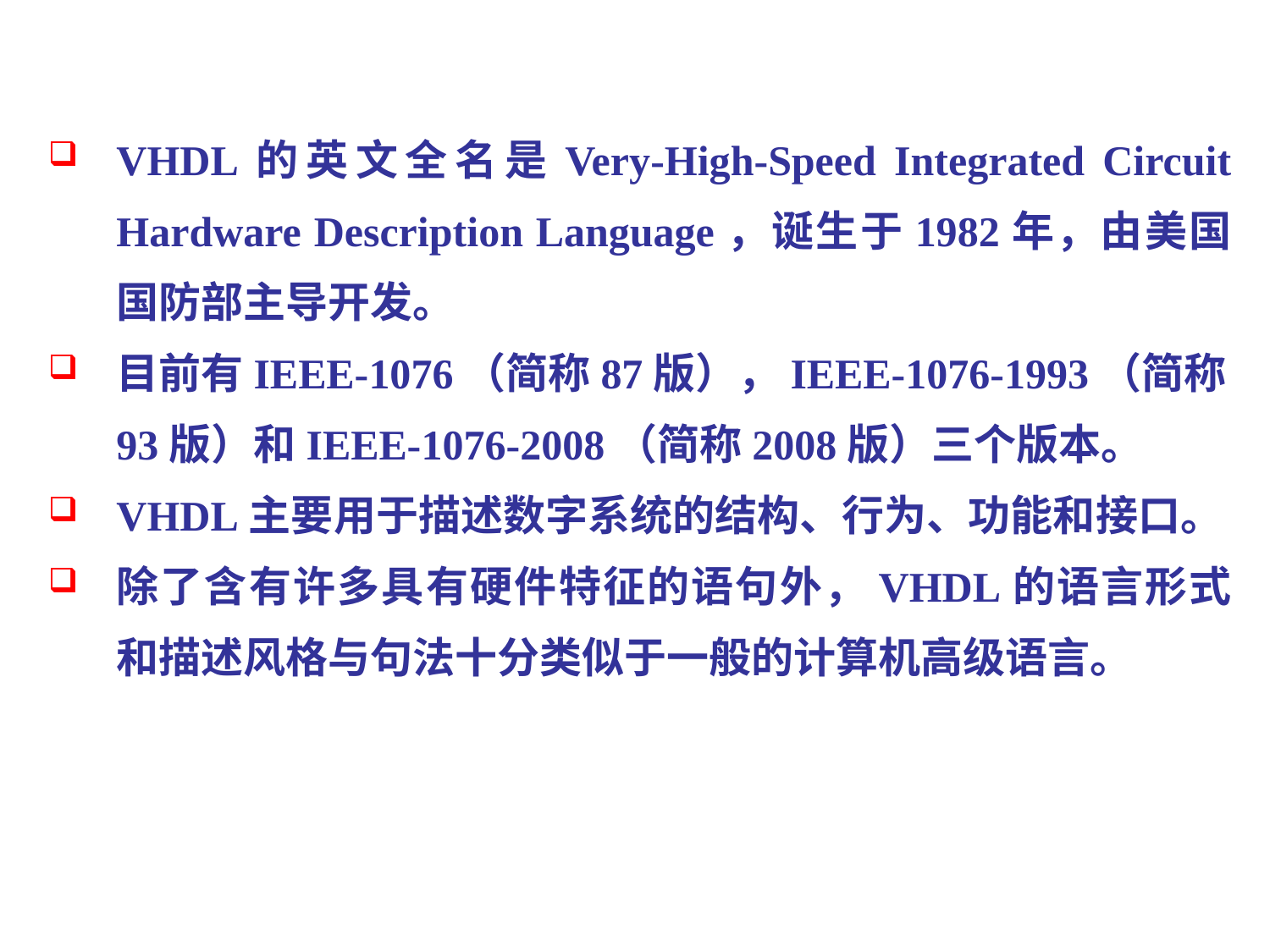

VHDL的英文全名是Very-High-Speed Integrated Circuit Hardware Description Language，诞生于1982年，由美国国防部主导开发。
目前有IEEE-1076（简称87版），IEEE-1076-1993（简称93版）和IEEE-1076-2008（简称2008版）三个版本。
VHDL主要用于描述数字系统的结构、行为、功能和接口。
除了含有许多具有硬件特征的语句外，VHDL的语言形式和描述风格与句法十分类似于一般的计算机高级语言。
22